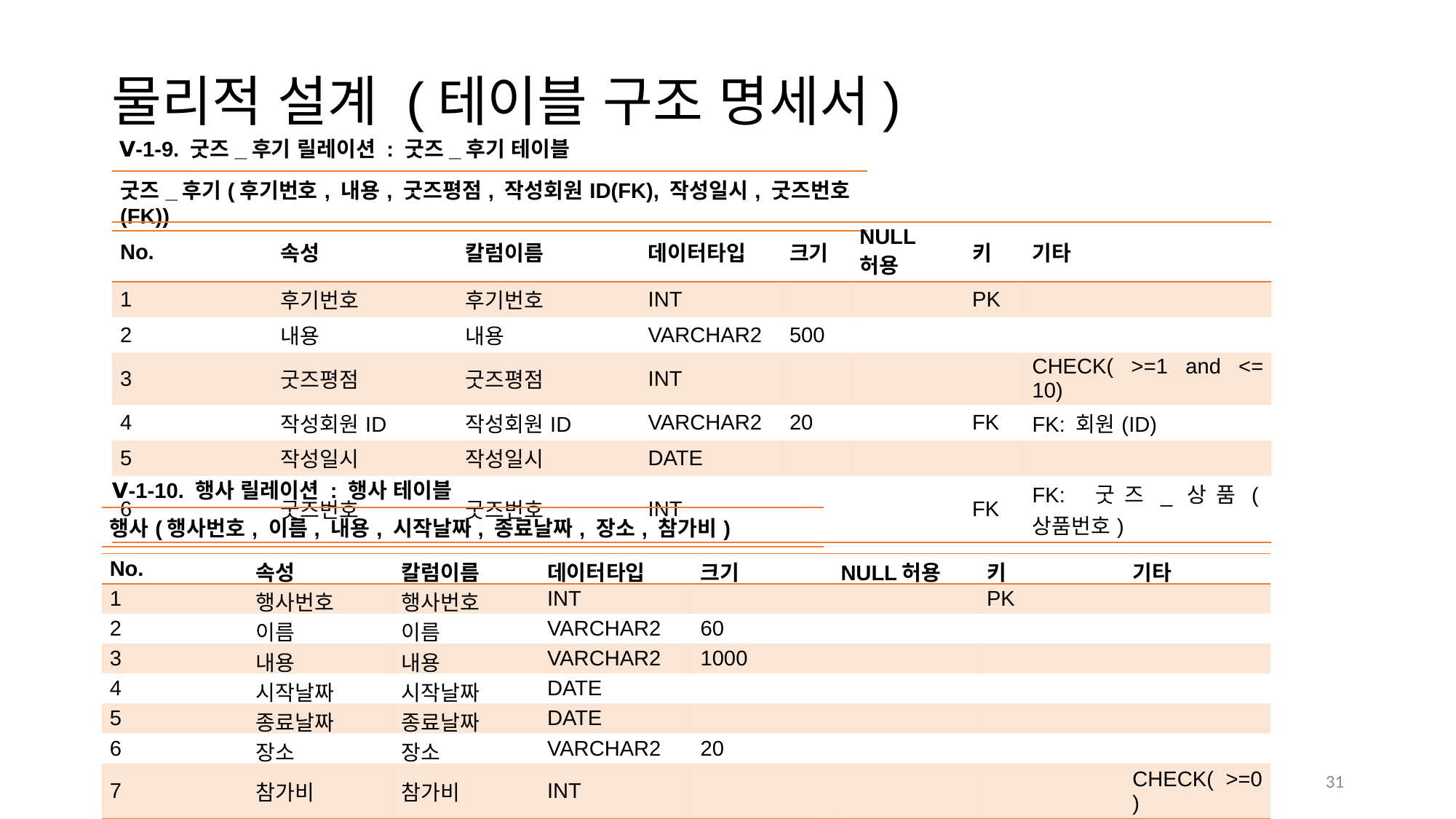

물리적 설계 (테이블 구조 명세서)
 Ⅴ-1-9. 굿즈_후기 릴레이션 : 굿즈_후기 테이블
| 굿즈\_후기(후기번호, 내용, 굿즈평점, 작성회원ID(FK), 작성일시, 굿즈번호(FK)) |
| --- |
| No. | 속성 | 칼럼이름 | 데이터타입 | 크기 | NULL허용 | 키 | 기타 |
| --- | --- | --- | --- | --- | --- | --- | --- |
| 1 | 후기번호 | 후기번호 | INT |  |  | PK |  |
| 2 | 내용 | 내용 | VARCHAR2 | 500 |  |  |  |
| 3 | 굿즈평점 | 굿즈평점 | INT |  |  |  | CHECK( >=1 and <= 10) |
| 4 | 작성회원ID | 작성회원ID | VARCHAR2 | 20 |  | FK | FK: 회원(ID) |
| 5 | 작성일시 | 작성일시 | DATE |  |  |  |  |
| 6 | 굿즈번호 | 굿즈번호 | INT |  |  | FK | FK: 굿즈\_상품(상품번호) |
Ⅴ-1-10. 행사 릴레이션 : 행사 테이블
| 행사(행사번호, 이름, 내용, 시작날짜, 종료날짜, 장소, 참가비) |
| --- |
| No. | 속성 | 칼럼이름 | 데이터타입 | 크기 | NULL허용 | 키 | 기타 |
| --- | --- | --- | --- | --- | --- | --- | --- |
| 1 | 행사번호 | 행사번호 | INT |  |  | PK |  |
| 2 | 이름 | 이름 | VARCHAR2 | 60 |  |  |  |
| 3 | 내용 | 내용 | VARCHAR2 | 1000 |  |  |  |
| 4 | 시작날짜 | 시작날짜 | DATE |  |  |  |  |
| 5 | 종료날짜 | 종료날짜 | DATE |  |  |  |  |
| 6 | 장소 | 장소 | VARCHAR2 | 20 |  |  |  |
| 7 | 참가비 | 참가비 | INT |  |  |  | CHECK( >=0) |
31